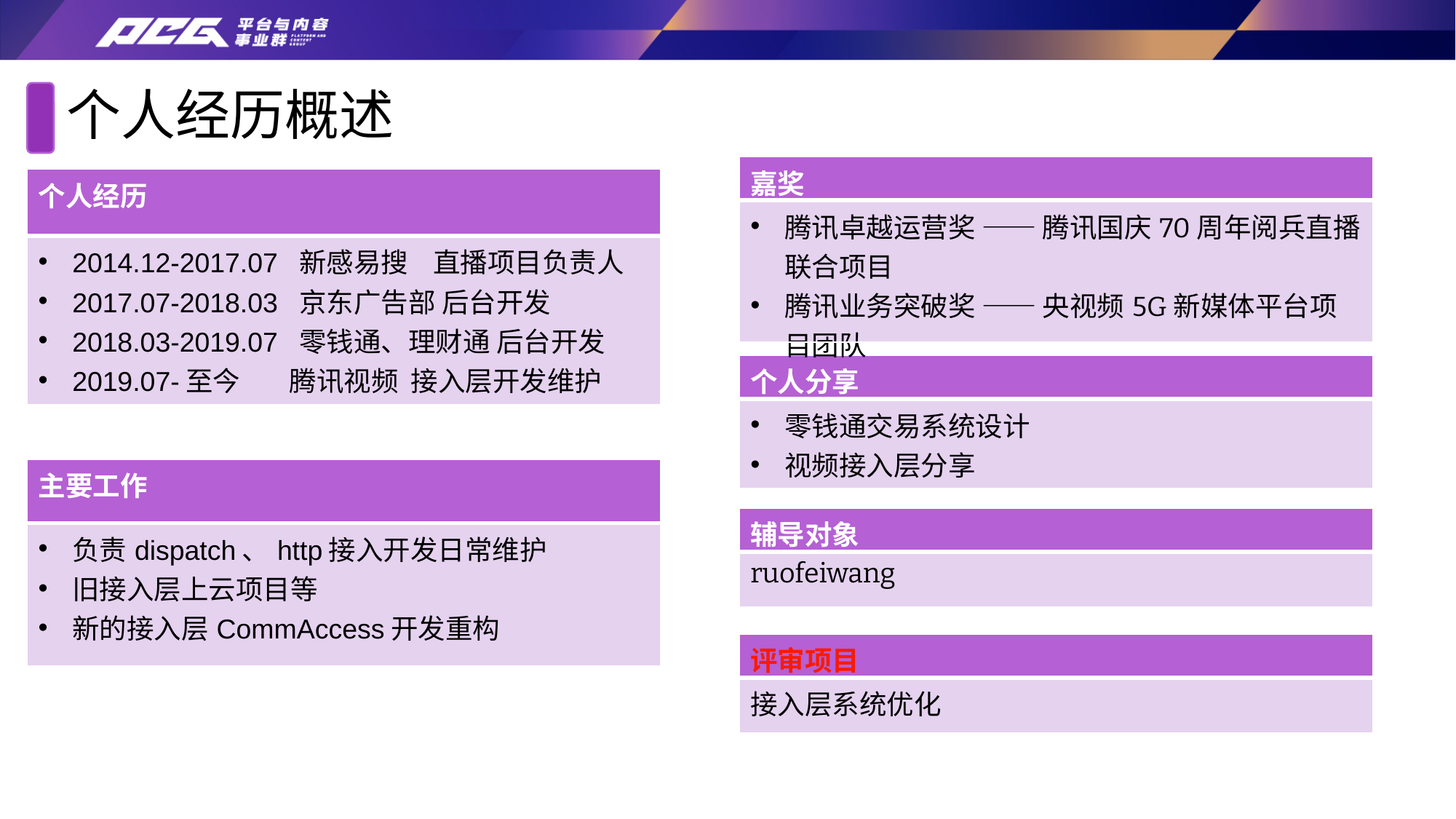

个人经历概述

| 嘉奖 |
| --- |
| 腾讯卓越运营奖 —— 腾讯国庆70周年阅兵直播联合项目 腾讯业务突破奖 —— 央视频5G新媒体平台项目团队 |
| 个人经历 |
| --- |
| 2014.12-2017.07 新感易搜 直播项目负责人 2017.07-2018.03 京东广告部 后台开发 2018.03-2019.07 零钱通、理财通 后台开发 2019.07-至今 腾讯视频 接入层开发维护 |
| 个人分享 |
| --- |
| 零钱通交易系统设计 视频接入层分享 |
| 主要工作 |
| --- |
| 负责dispatch、http接入开发日常维护 旧接入层上云项目等 新的接入层CommAccess开发重构 |
| 辅导对象 |
| --- |
| ruofeiwang |

| 评审项目 |
| --- |
| 接入层系统优化 |